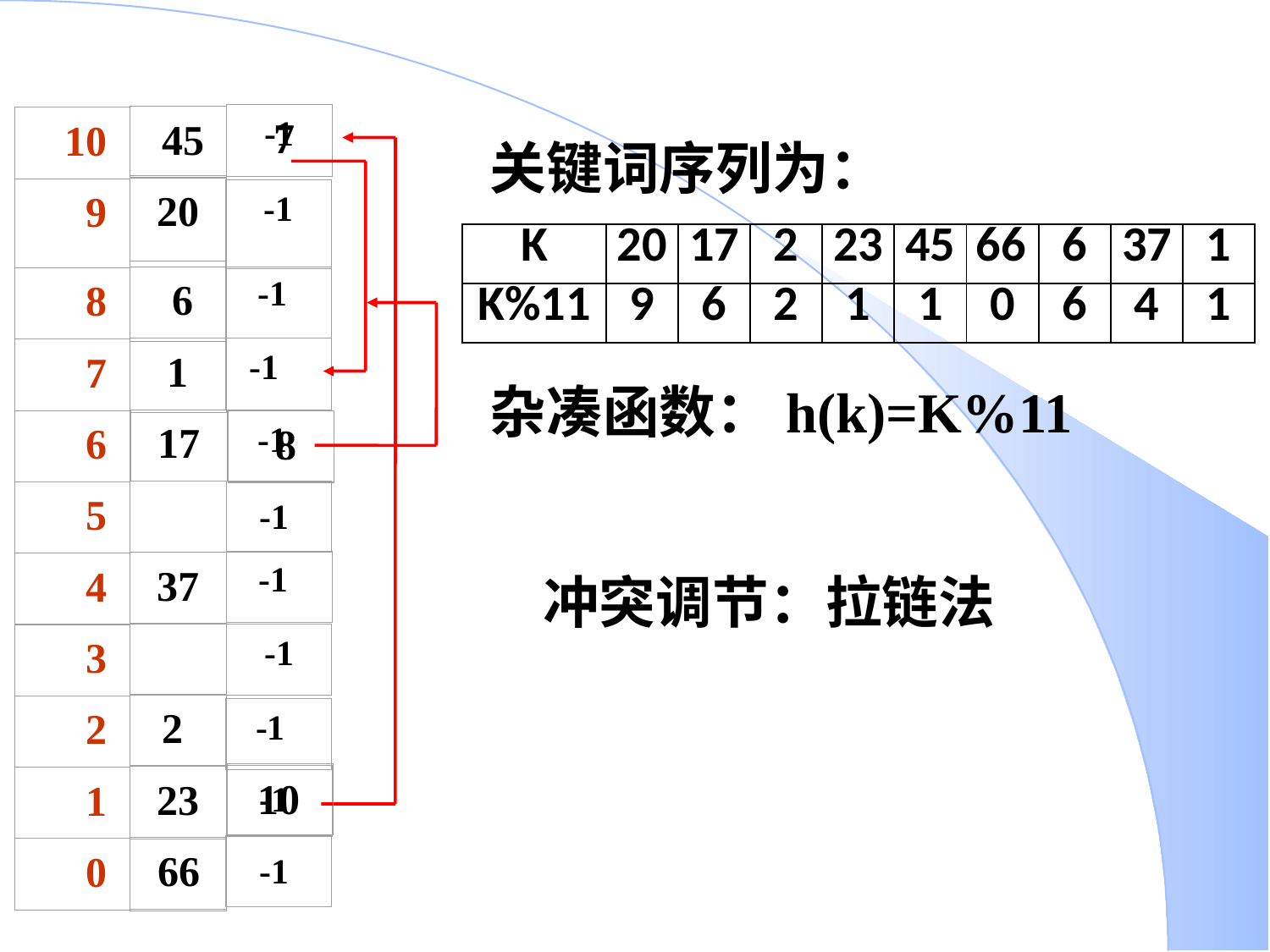

-1

 7

 45

10

9

8

7

6

5

4

3

2

1

0

关键词序列为：

20

-1
| K | 20 | 17 | 2 | 23 | 45 | 66 | 6 | 37 | 1 |
| --- | --- | --- | --- | --- | --- | --- | --- | --- | --- |
| K%11 | 9 | 6 | 2 | 1 | 1 | 0 | 6 | 4 | 1 |
 -1

 6

1

-1

杂凑函数：h(k)=K%11

17

-1

 8

  -1

 -1

37

冲突调节：拉链法

-1

2

-1

 -1

10

23

 -1

 66